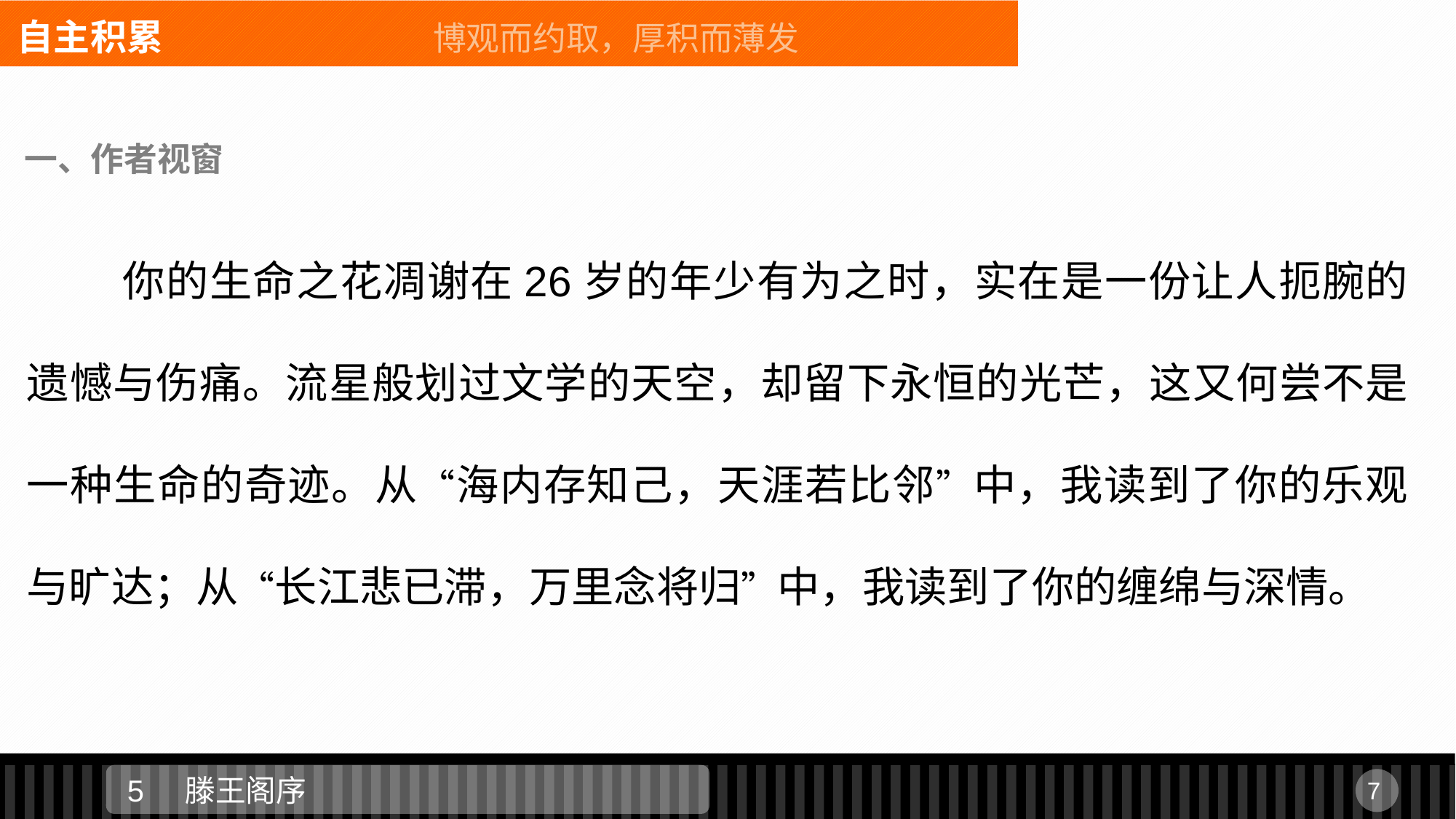

自主积累                                 博观而约取，厚积而薄发
一、作者视窗
        你的生命之花凋谢在26岁的年少有为之时，实在是一份让人扼腕的遗憾与伤痛。流星般划过文学的天空，却留下永恒的光芒，这又何尝不是一种生命的奇迹。从“海内存知己，天涯若比邻”中，我读到了你的乐观与旷达；从“长江悲已滞，万里念将归”中，我读到了你的缠绵与深情。